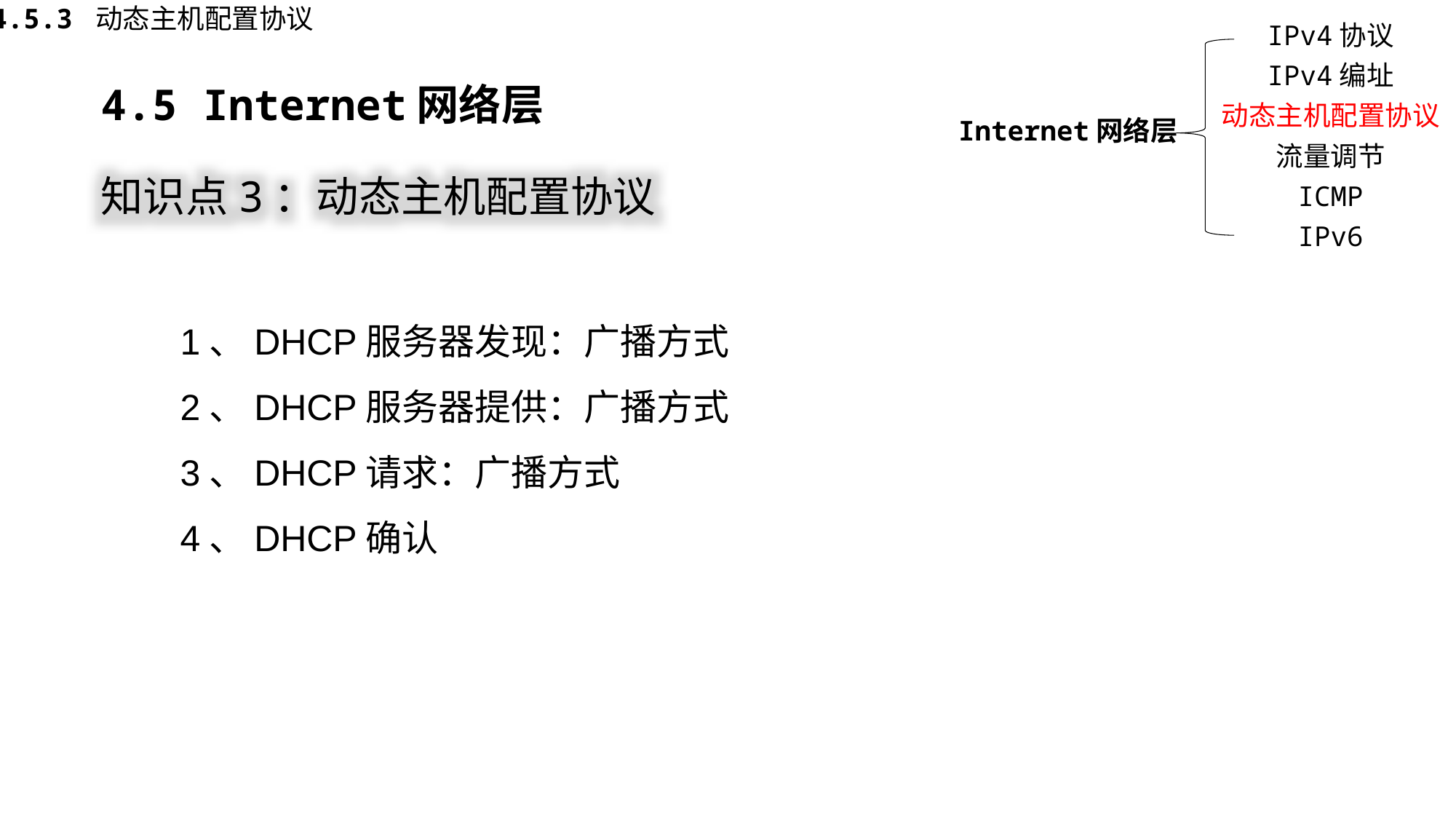

4.5.3 动态主机配置协议

IPv4协议

IPv4编址
动态主机配置协议
Internet网络层
流量调节
ICMP
IPv6
4.5 Internet网络层
知识点3：动态主机配置协议
1、DHCP服务器发现：广播方式
2、DHCP服务器提供：广播方式
3、DHCP请求：广播方式
4、DHCP确认